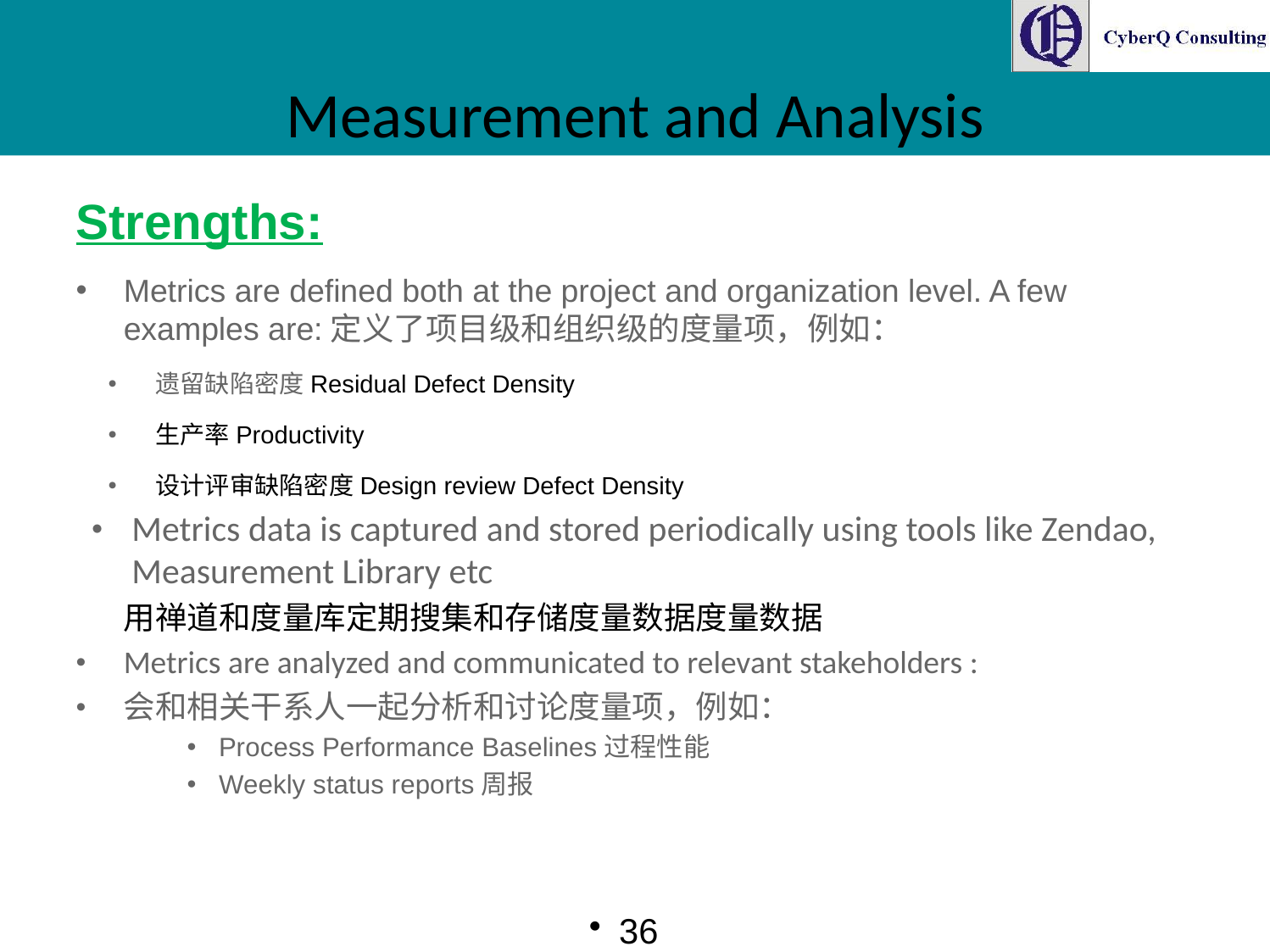

# Measurement and Analysis
Strengths:
Metrics are defined both at the project and organization level. A few examples are:定义了项目级和组织级的度量项，例如：
遗留缺陷密度Residual Defect Density
生产率Productivity
设计评审缺陷密度Design review Defect Density
Metrics data is captured and stored periodically using tools like Zendao, Measurement Library etc
用禅道和度量库定期搜集和存储度量数据度量数据
Metrics are analyzed and communicated to relevant stakeholders :
会和相关干系人一起分析和讨论度量项，例如：
Process Performance Baselines过程性能
Weekly status reports周报

36